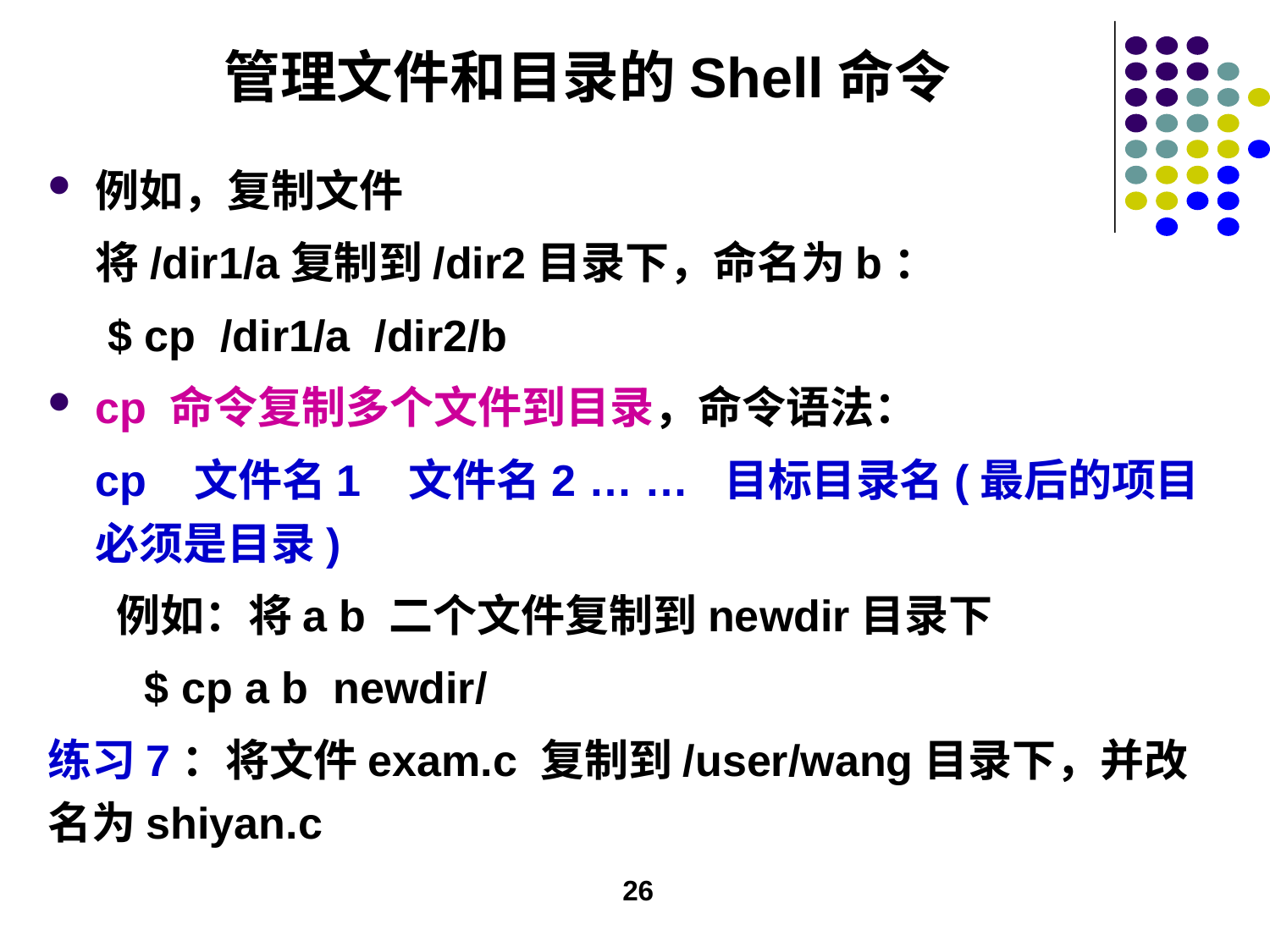

# 管理文件和目录的Shell命令
例如，复制文件
将/dir1/a复制到/dir2目录下，命名为b：
 $ cp  /dir1/a  /dir2/b
cp 命令复制多个文件到目录，命令语法：
cp   文件名1   文件名2 … …  目标目录名(最后的项目必须是目录)
 例如：将a b 二个文件复制到newdir目录下
    $ cp a b  newdir/
练习7：将文件exam.c 复制到/user/wang目录下，并改名为shiyan.c

26